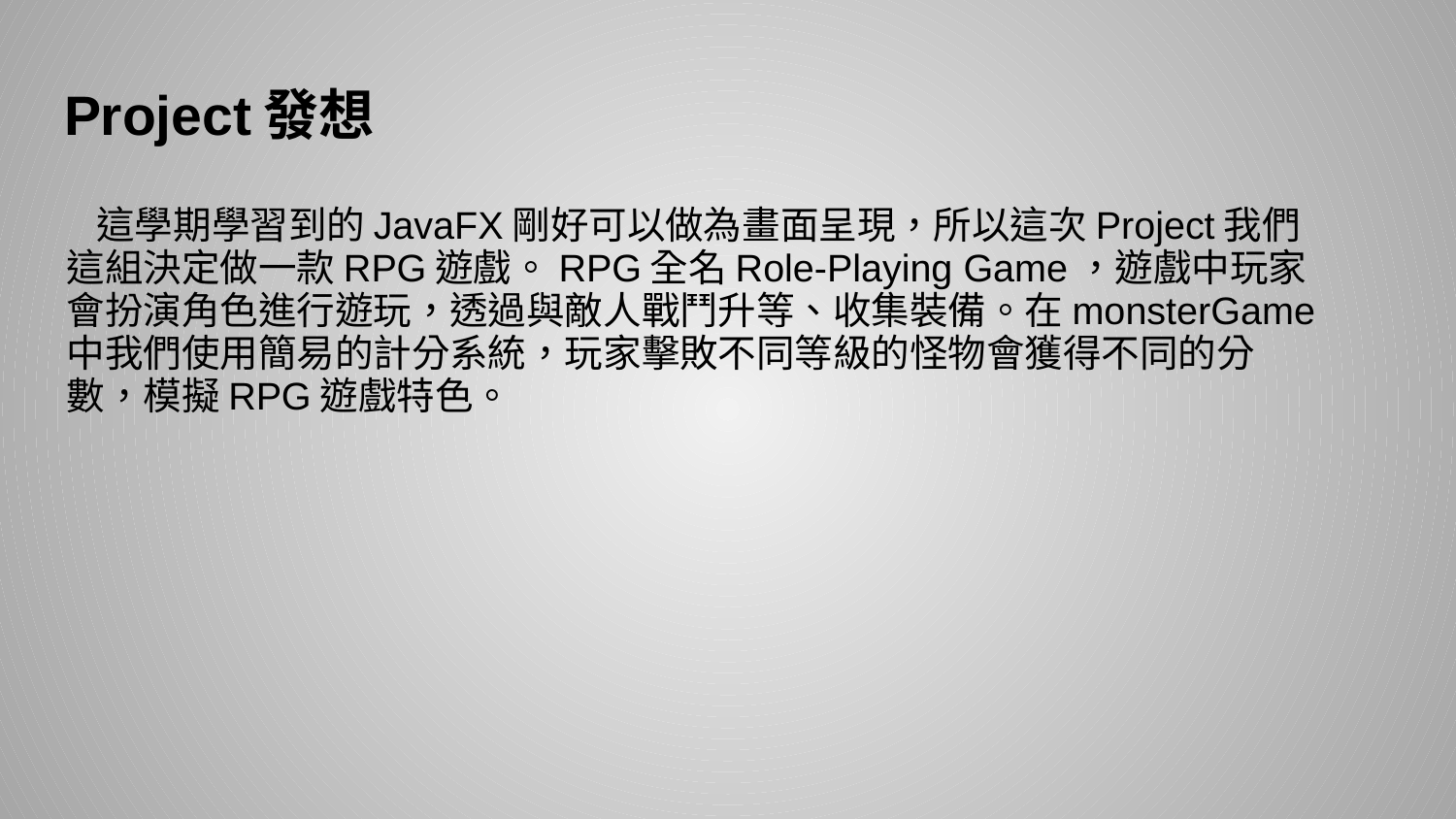

# Project發想
  這學期學習到的JavaFX剛好可以做為畫面呈現，所以這次Project我們這組決定做一款RPG遊戲。RPG全名Role-Playing Game，遊戲中玩家會扮演角色進行遊玩，透過與敵人戰鬥升等、收集裝備。在monsterGame中我們使用簡易的計分系統，玩家擊敗不同等級的怪物會獲得不同的分數，模擬RPG遊戲特色。